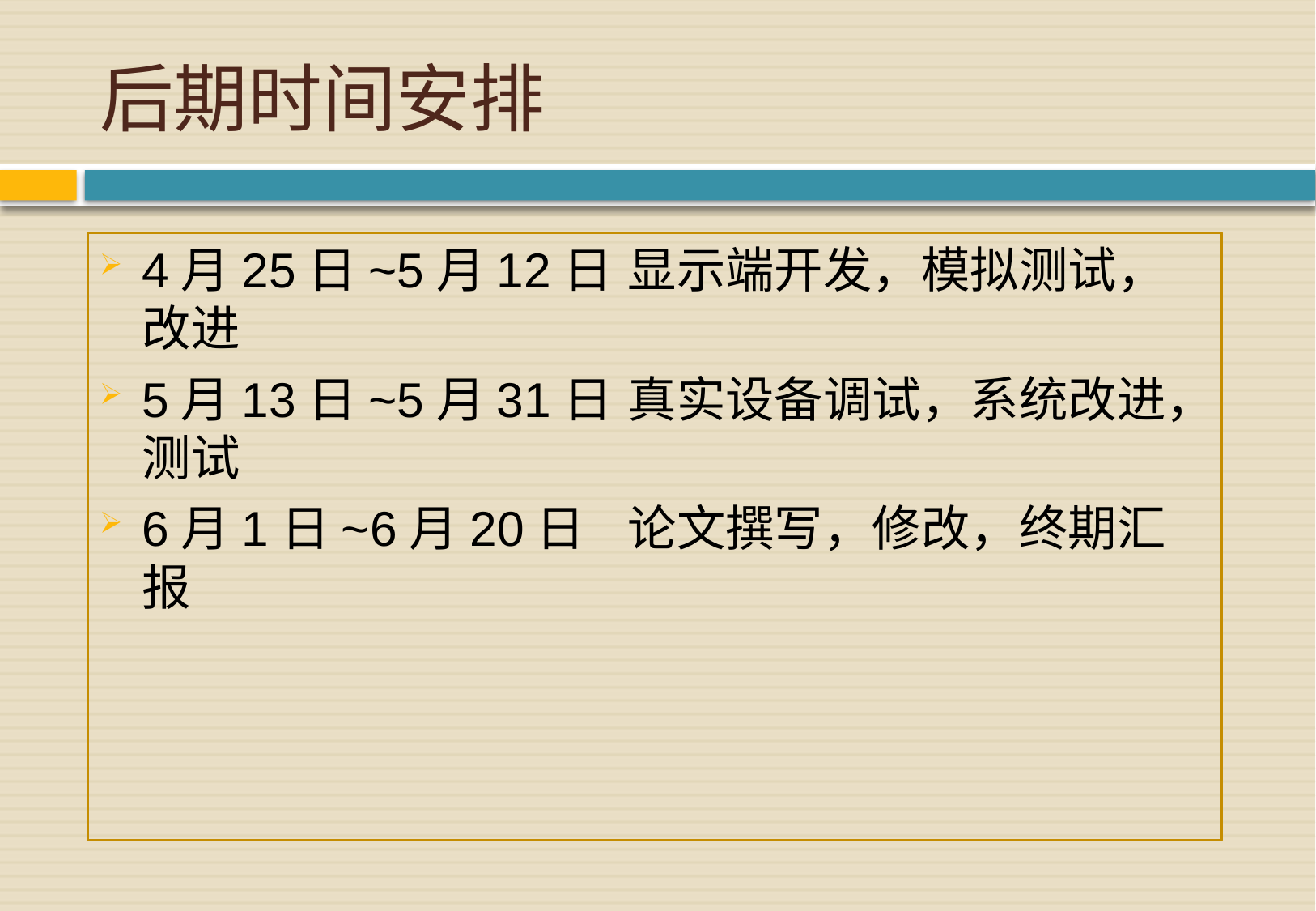

# 后期时间安排
4月25日~5月12日	显示端开发，模拟测试，改进
5月13日~5月31日	真实设备调试，系统改进，测试
6月1日~6月20日	论文撰写，修改，终期汇报